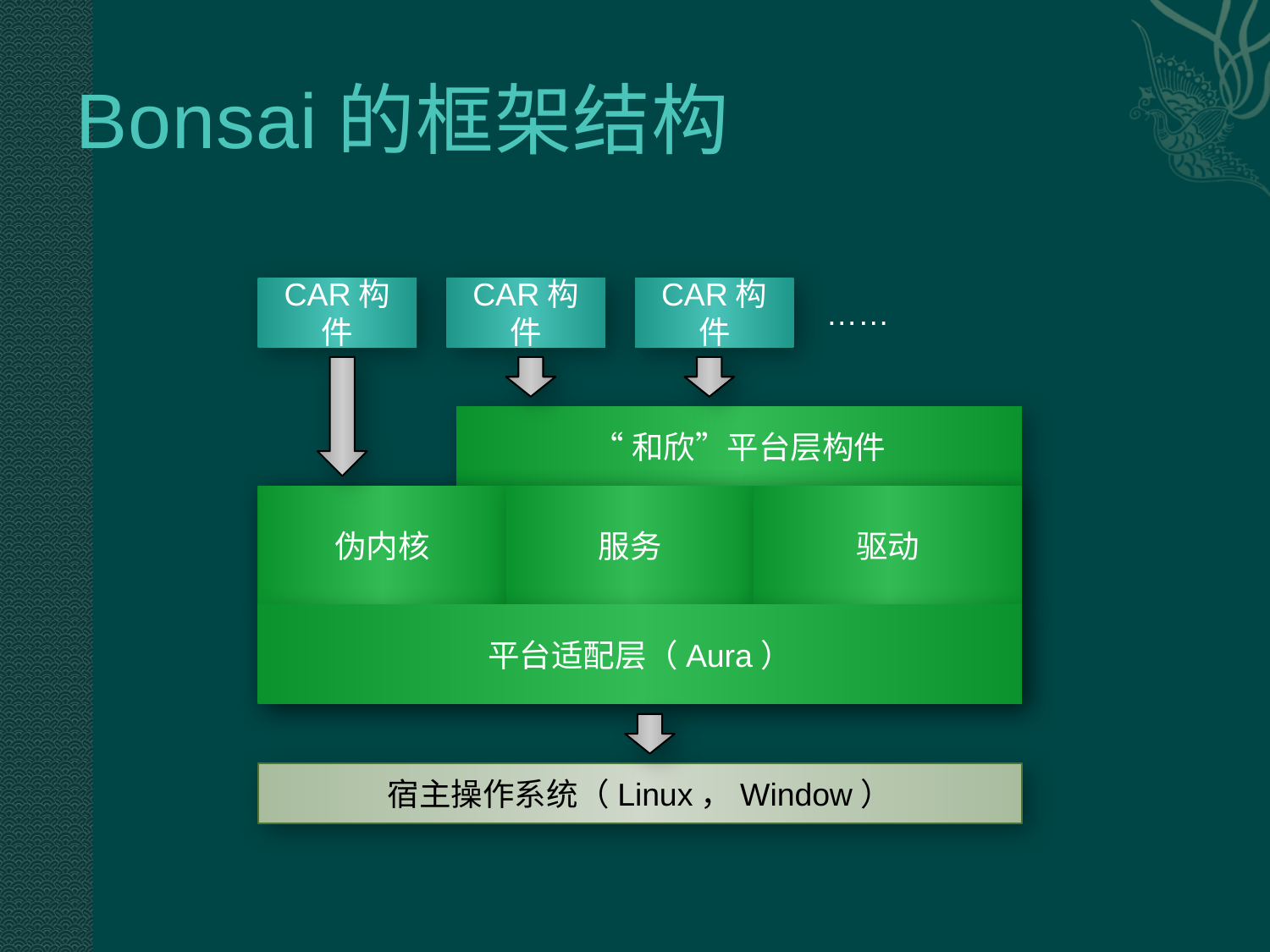

# Bonsai的框架结构
CAR构件
CAR构件
CAR构件
……

“和欣”平台层构件
Bonsai
伪内核
服务
驱动
平台适配层（Aura）

宿主操作系统（Linux，Window）